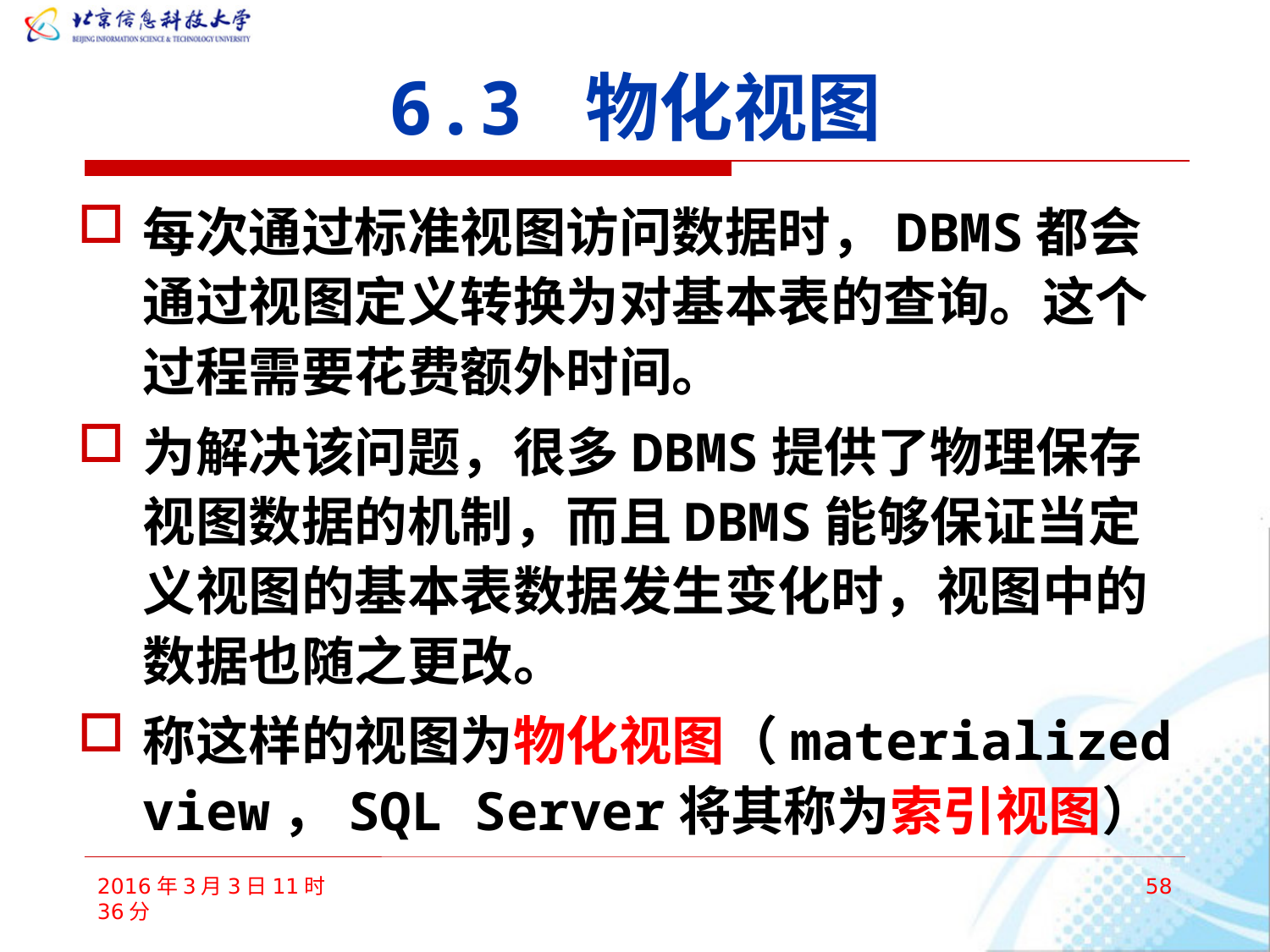

# 6.3 物化视图
每次通过标准视图访问数据时，DBMS都会通过视图定义转换为对基本表的查询。这个过程需要花费额外时间。
为解决该问题，很多DBMS提供了物理保存视图数据的机制，而且DBMS能够保证当定义视图的基本表数据发生变化时，视图中的数据也随之更改。
称这样的视图为物化视图（materialized view，SQL Server将其称为索引视图）
2016年3月3日11时36分
58